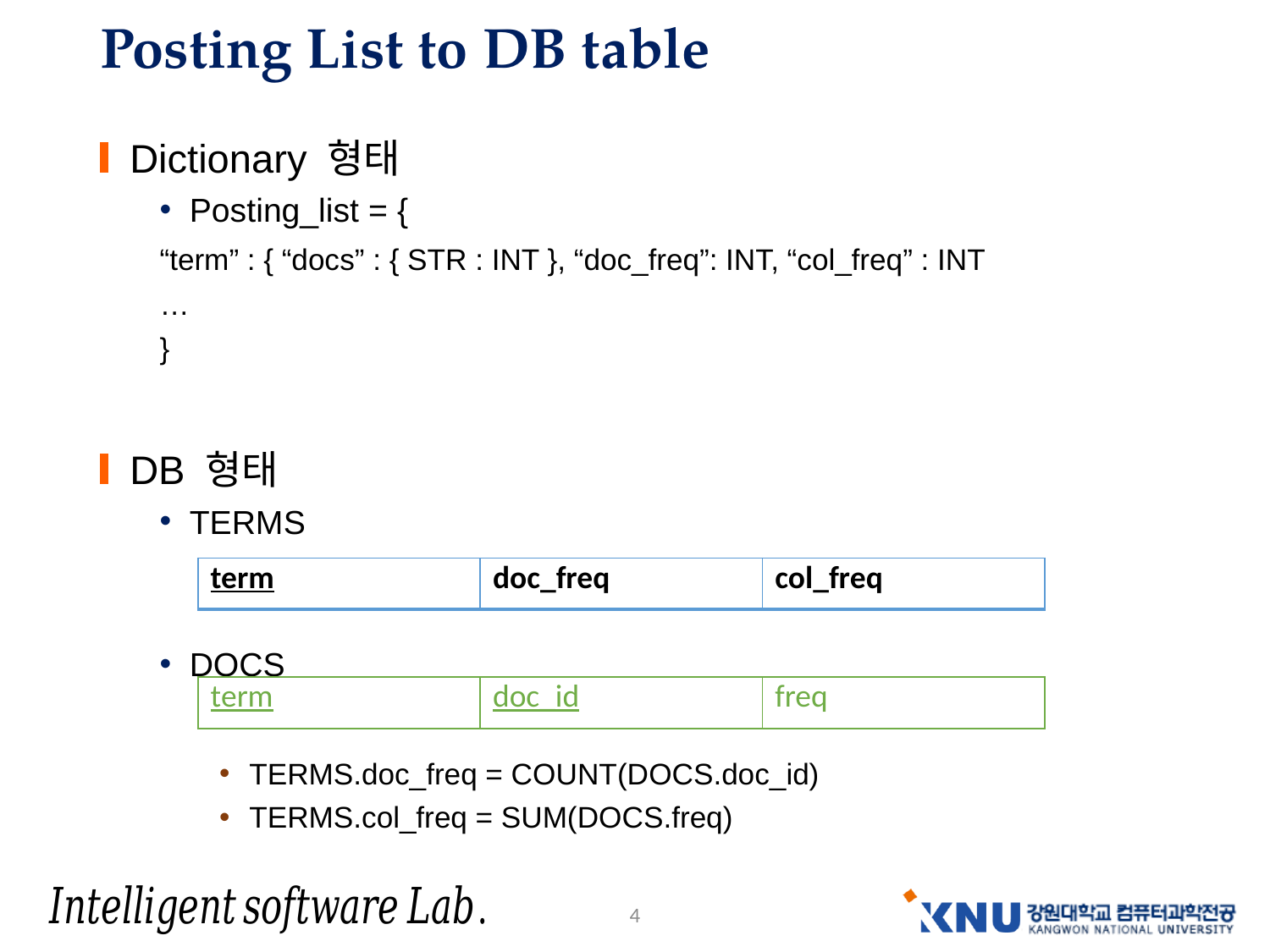

# Posting List to DB table
Dictionary 형태
Posting_list = {
	“term” : { “docs” : { STR : INT }, “doc_freq”: INT, “col_freq” : INT
	…
	}

DB 형태
TERMS

DOCS

TERMS.doc_freq = COUNT(DOCS.doc_id)
TERMS.col_freq = SUM(DOCS.freq)
| term | doc\_freq | col\_freq |
| --- | --- | --- |
| term | doc\_id | freq |
| --- | --- | --- |